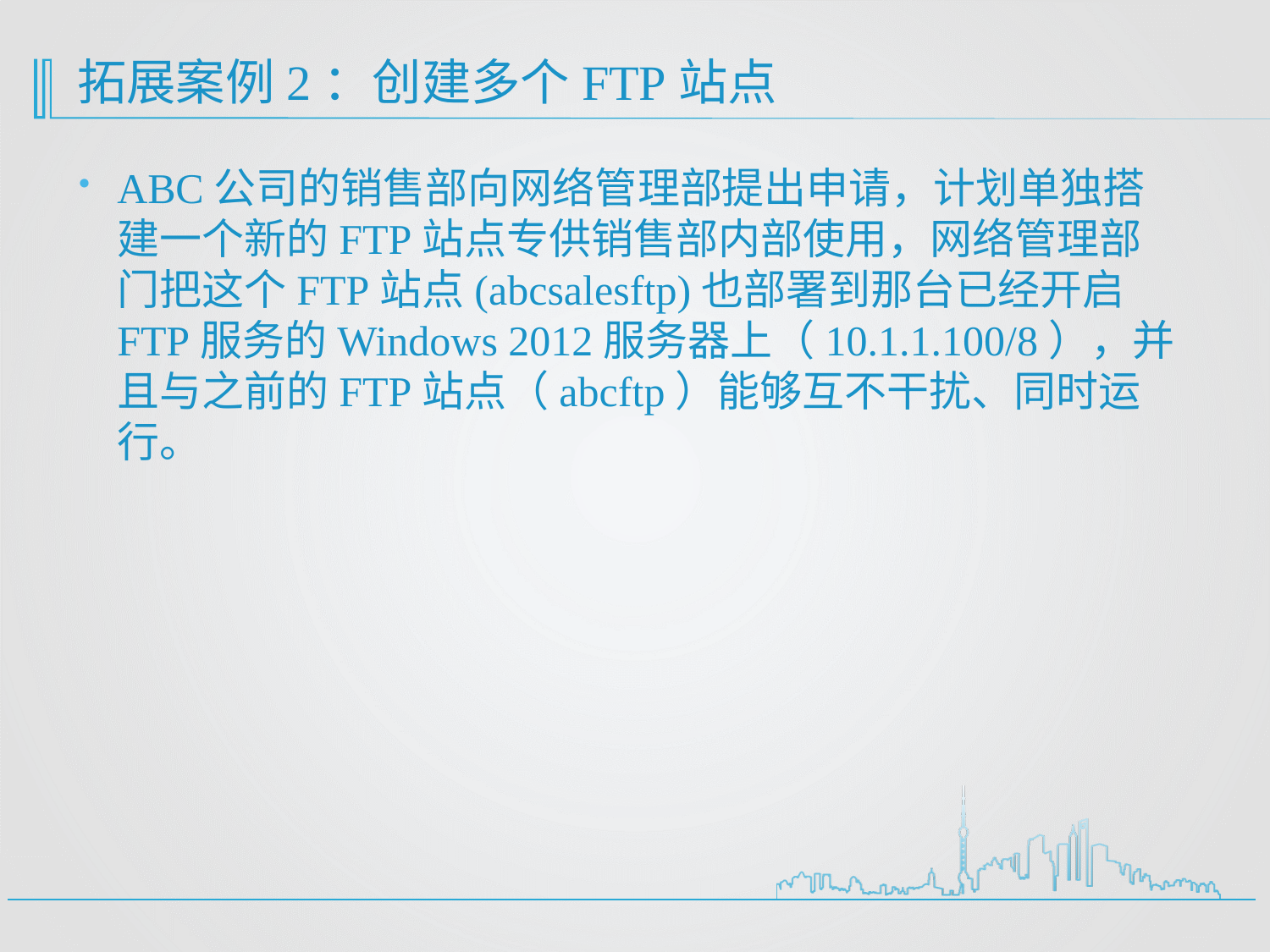

# 拓展案例2：创建多个FTP站点
ABC公司的销售部向网络管理部提出申请，计划单独搭建一个新的FTP站点专供销售部内部使用，网络管理部门把这个FTP站点(abcsalesftp)也部署到那台已经开启FTP服务的Windows 2012服务器上（10.1.1.100/8），并且与之前的FTP站点（abcftp）能够互不干扰、同时运行。